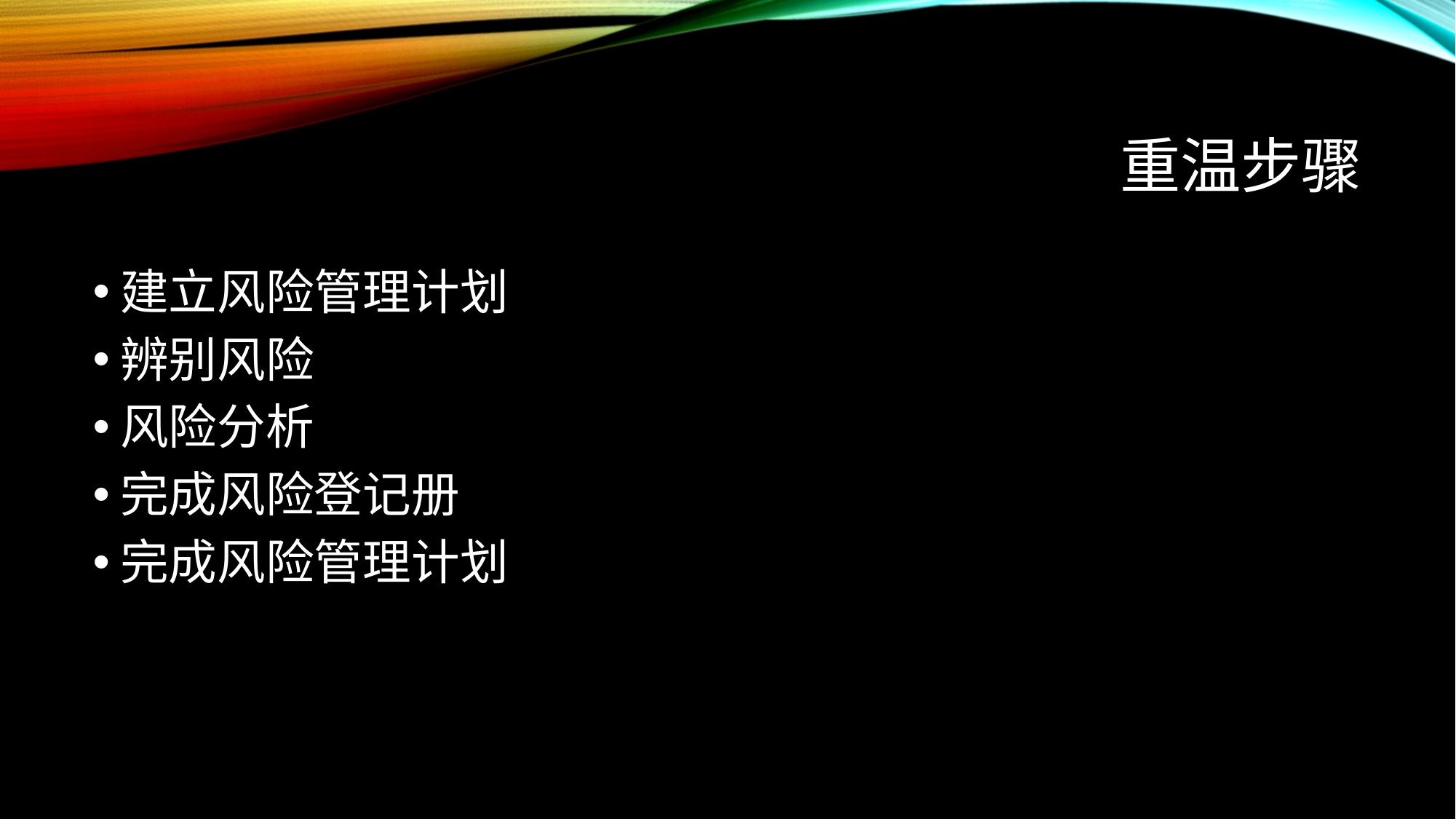

# 重温步骤
建立风险管理计划
辨别风险
风险分析
完成风险登记册
完成风险管理计划